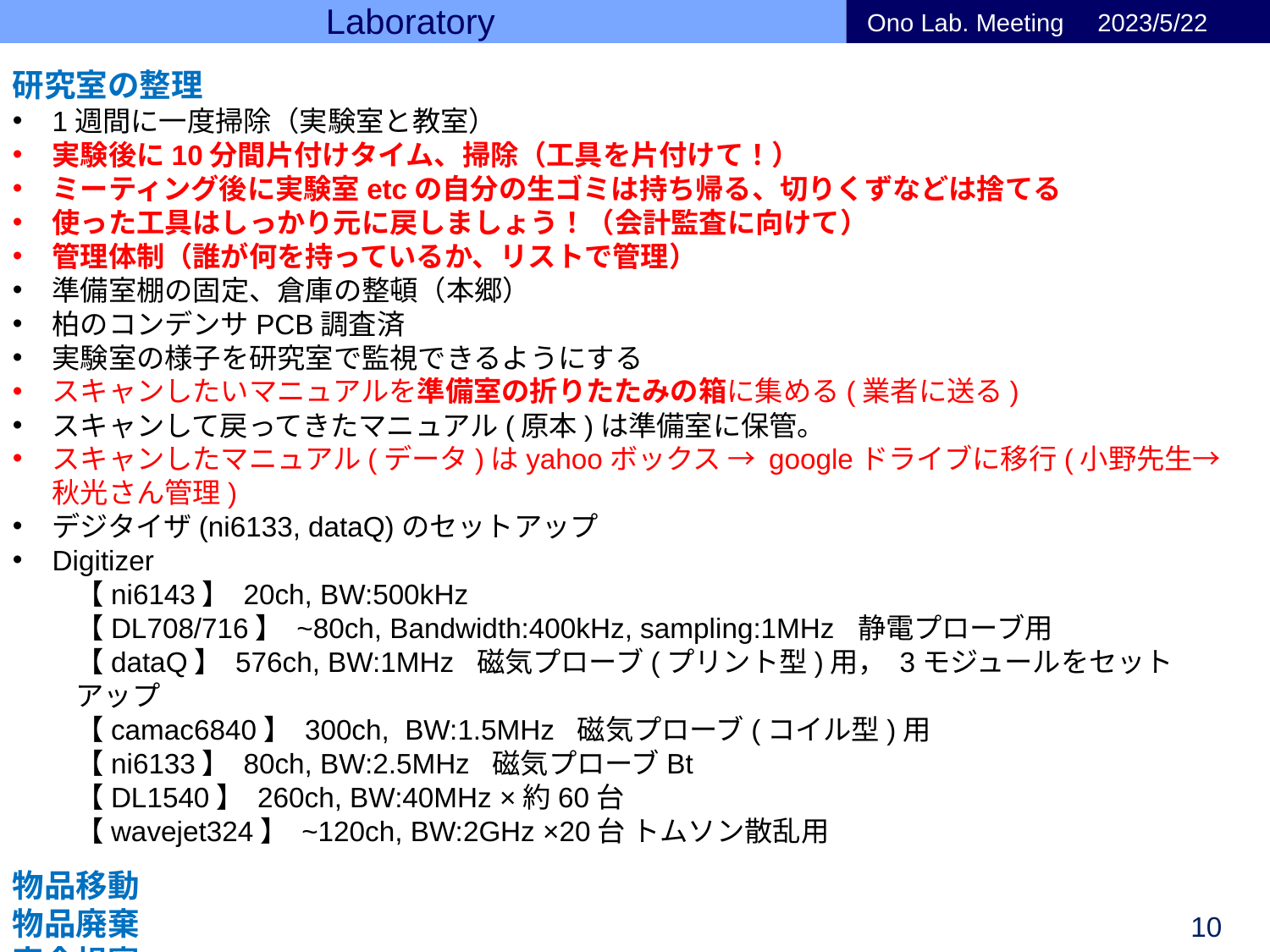

# Laboratory
2023/5/22
Ono Lab. Meeting
研究室の整理
1週間に一度掃除（実験室と教室）
実験後に10分間片付けタイム、掃除（工具を片付けて！）
ミーティング後に実験室etcの自分の生ゴミは持ち帰る、切りくずなどは捨てる
使った工具はしっかり元に戻しましょう！（会計監査に向けて）
管理体制（誰が何を持っているか、リストで管理）
準備室棚の固定、倉庫の整頓（本郷）
柏のコンデンサPCB調査済
実験室の様子を研究室で監視できるようにする
スキャンしたいマニュアルを準備室の折りたたみの箱に集める(業者に送る)
スキャンして戻ってきたマニュアル(原本)は準備室に保管。
スキャンしたマニュアル(データ)はyahooボックス → googleドライブに移行(小野先生→秋光さん管理)
デジタイザ(ni6133, dataQ)のセットアップ
Digitizer
【ni6143】 20ch, BW:500kHz
【DL708/716】 ~80ch, Bandwidth:400kHz, sampling:1MHz  静電プローブ用
【dataQ】 576ch, BW:1MHz  磁気プローブ(プリント型)用， 3モジュールをセットアップ
【camac6840】 300ch,  BW:1.5MHz  磁気プローブ(コイル型)用
【ni6133】 80ch, BW:2.5MHz  磁気プローブBt
【DL1540】 260ch, BW:40MHz ×約60台
【wavejet324】 ~120ch, BW:2GHz ×20台 トムソン散乱用
物品移動
物品廃棄
安全視察

10